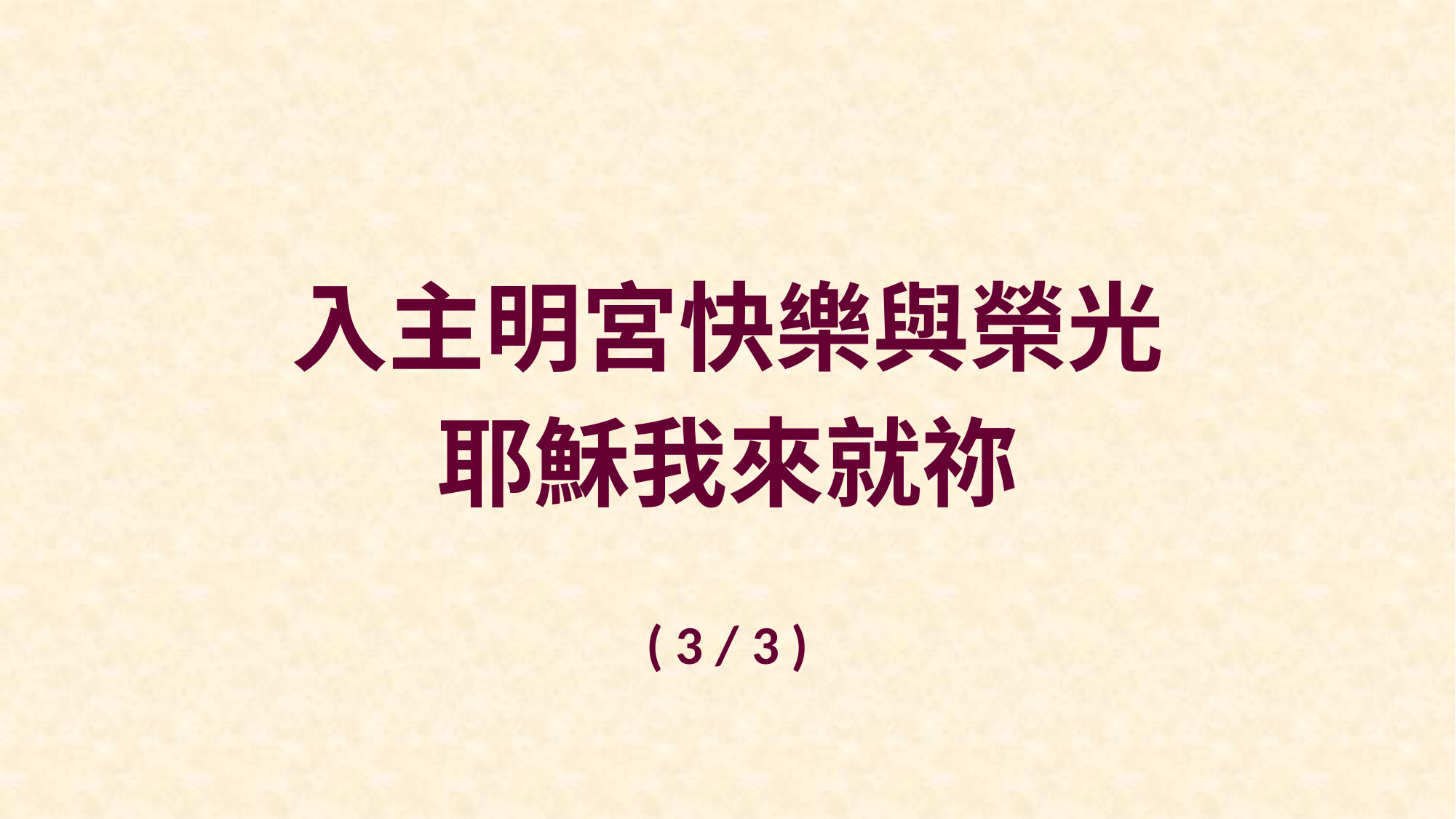

入主明宮快樂與榮光
耶穌我來就祢
( 3 / 3 )